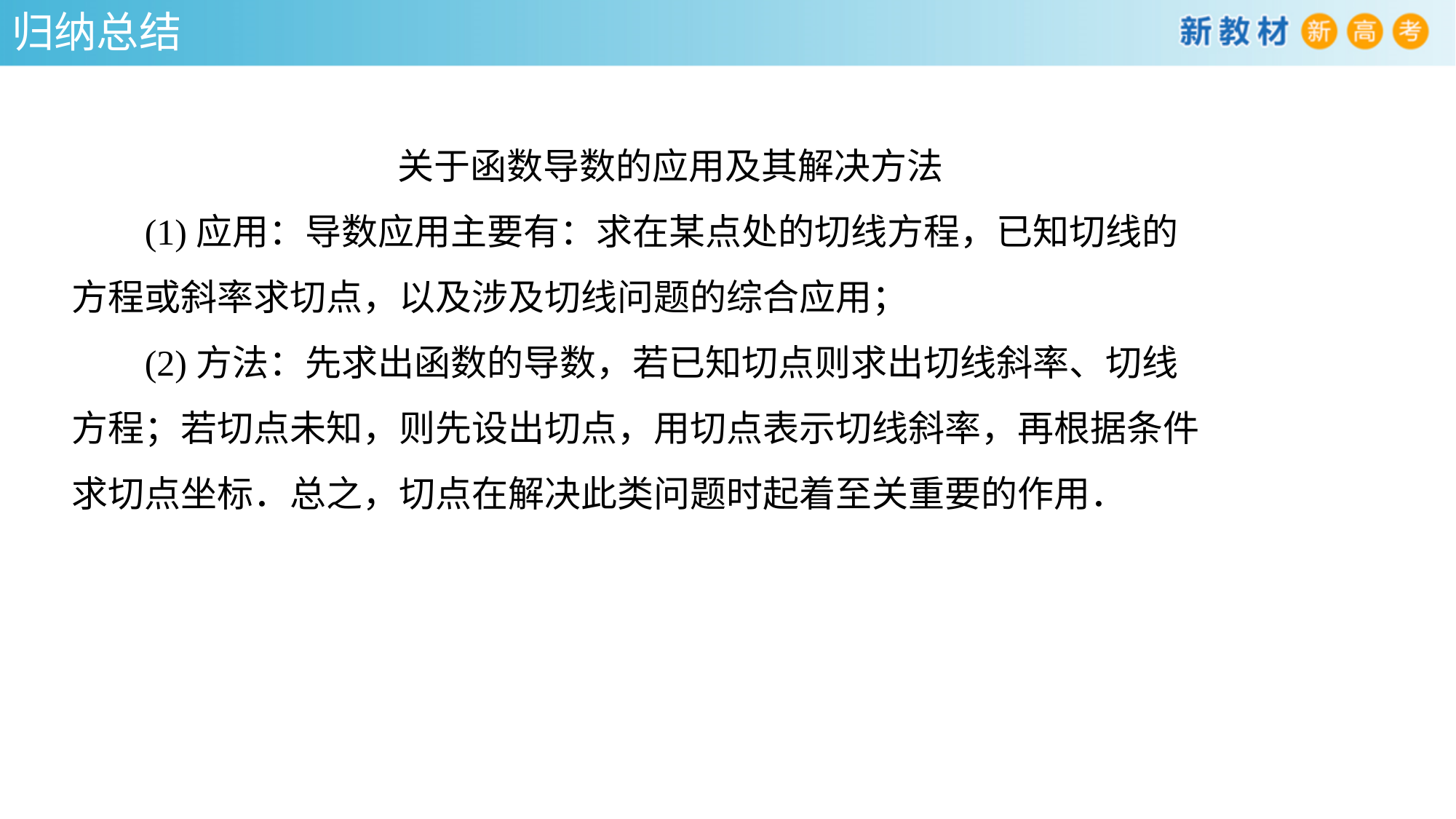

归纳总结
                        关于函数导数的应用及其解决方法
(1)应用：导数应用主要有：求在某点处的切线方程，已知切线的方程或斜率求切点，以及涉及切线问题的综合应用；
(2)方法：先求出函数的导数，若已知切点则求出切线斜率、切线方程；若切点未知，则先设出切点，用切点表示切线斜率，再根据条件求切点坐标．总之，切点在解决此类问题时起着至关重要的作用．